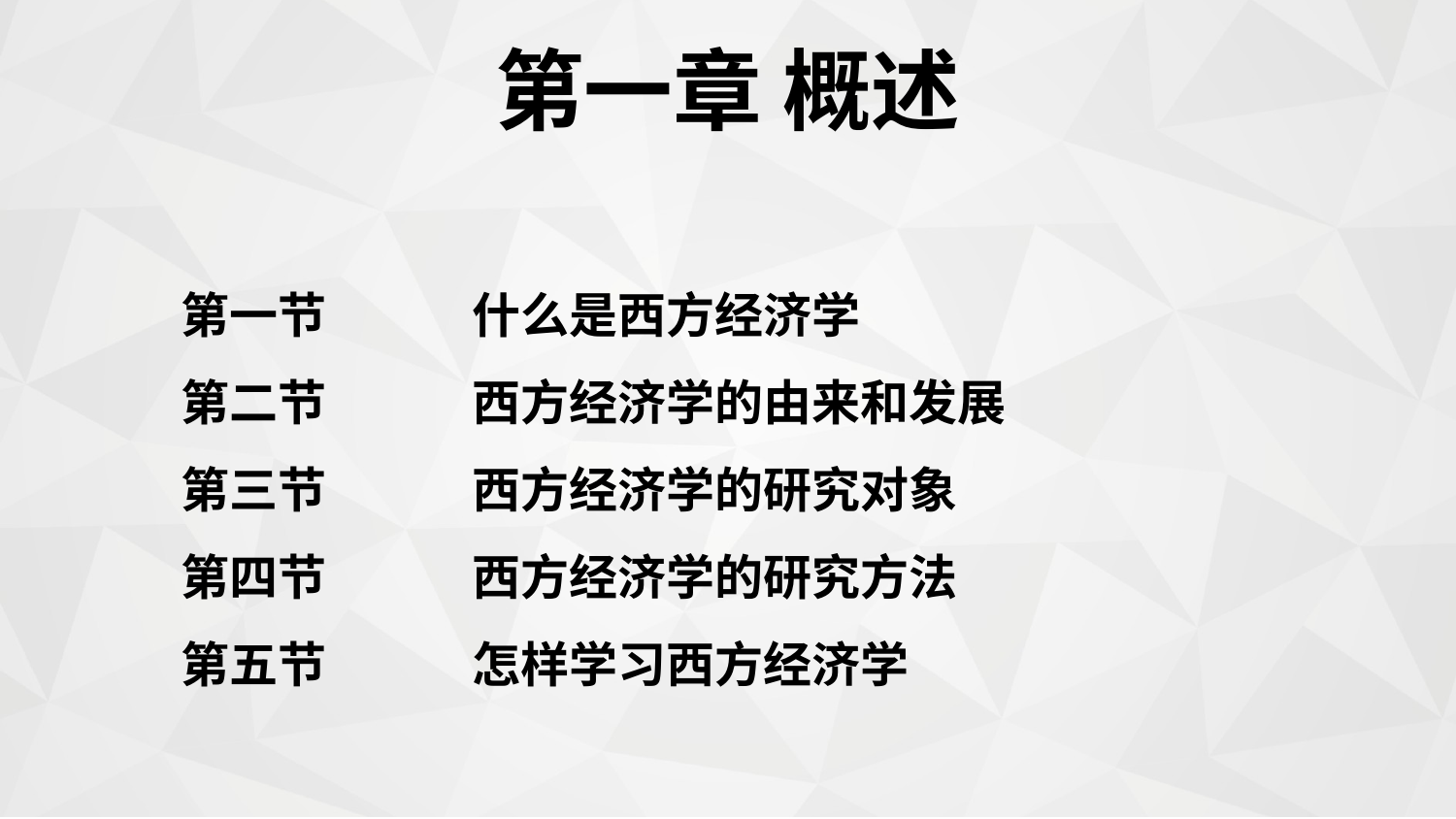

# 第一章 概述
第一节	什么是西方经济学
第二节	西方经济学的由来和发展
第三节	西方经济学的研究对象
第四节	西方经济学的研究方法
第五节	怎样学习西方经济学
5